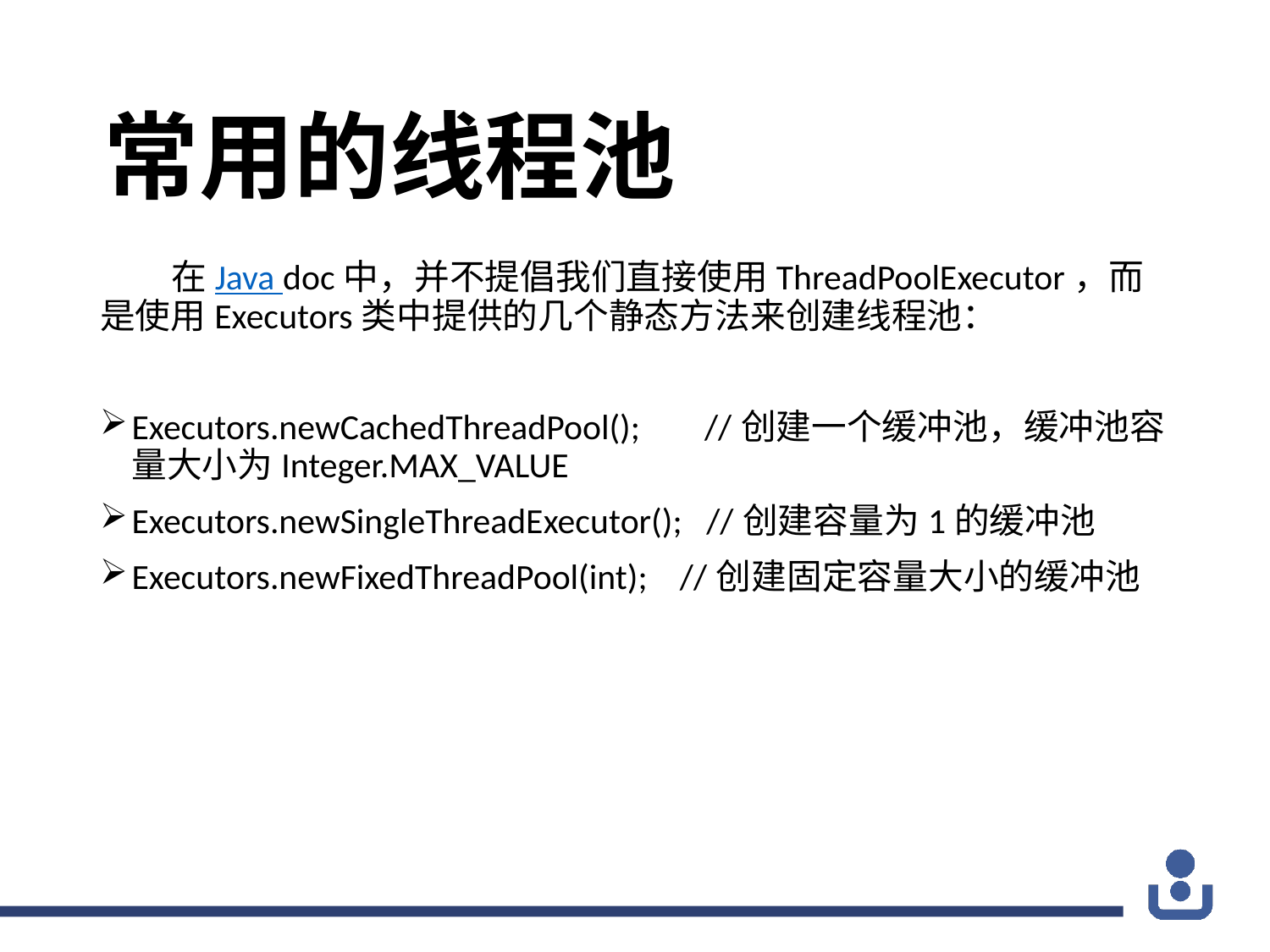

常用的线程池
        在Java doc中，并不提倡我们直接使用ThreadPoolExecutor，而是使用Executors类中提供的几个静态方法来创建线程池：

Executors.newCachedThreadPool();        //创建一个缓冲池，缓冲池容量大小为Integer.MAX_VALUE
Executors.newSingleThreadExecutor();   //创建容量为1的缓冲池
Executors.newFixedThreadPool(int);    //创建固定容量大小的缓冲池